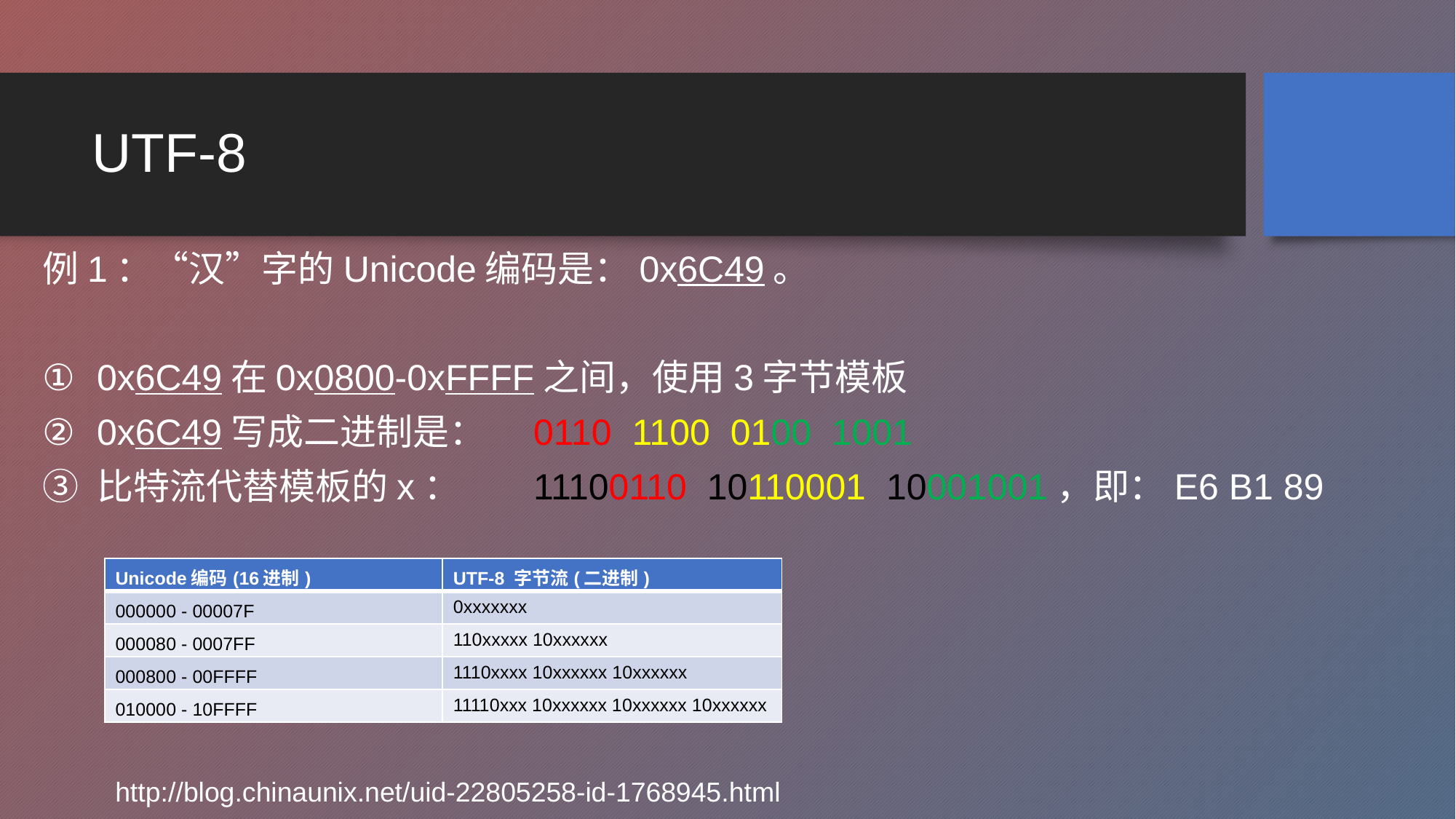

# UTF-8
例1：“汉”字的Unicode编码是：0x6C49。

0x6C49在0x0800-0xFFFF之间，使用3字节模板
0x6C49写成二进制是：	0110  1100  0100  1001
比特流代替模板的x：	11100110  10110001  10001001，即：E6 B1 89
| Unicode编码(16进制) | UTF-8 字节流(二进制) |
| --- | --- |
| 000000 - 00007F | 0xxxxxxx |
| 000080 - 0007FF | 110xxxxx 10xxxxxx |
| 000800 - 00FFFF | 1110xxxx 10xxxxxx 10xxxxxx |
| 010000 - 10FFFF | 11110xxx 10xxxxxx 10xxxxxx 10xxxxxx |
http://blog.chinaunix.net/uid-22805258-id-1768945.html